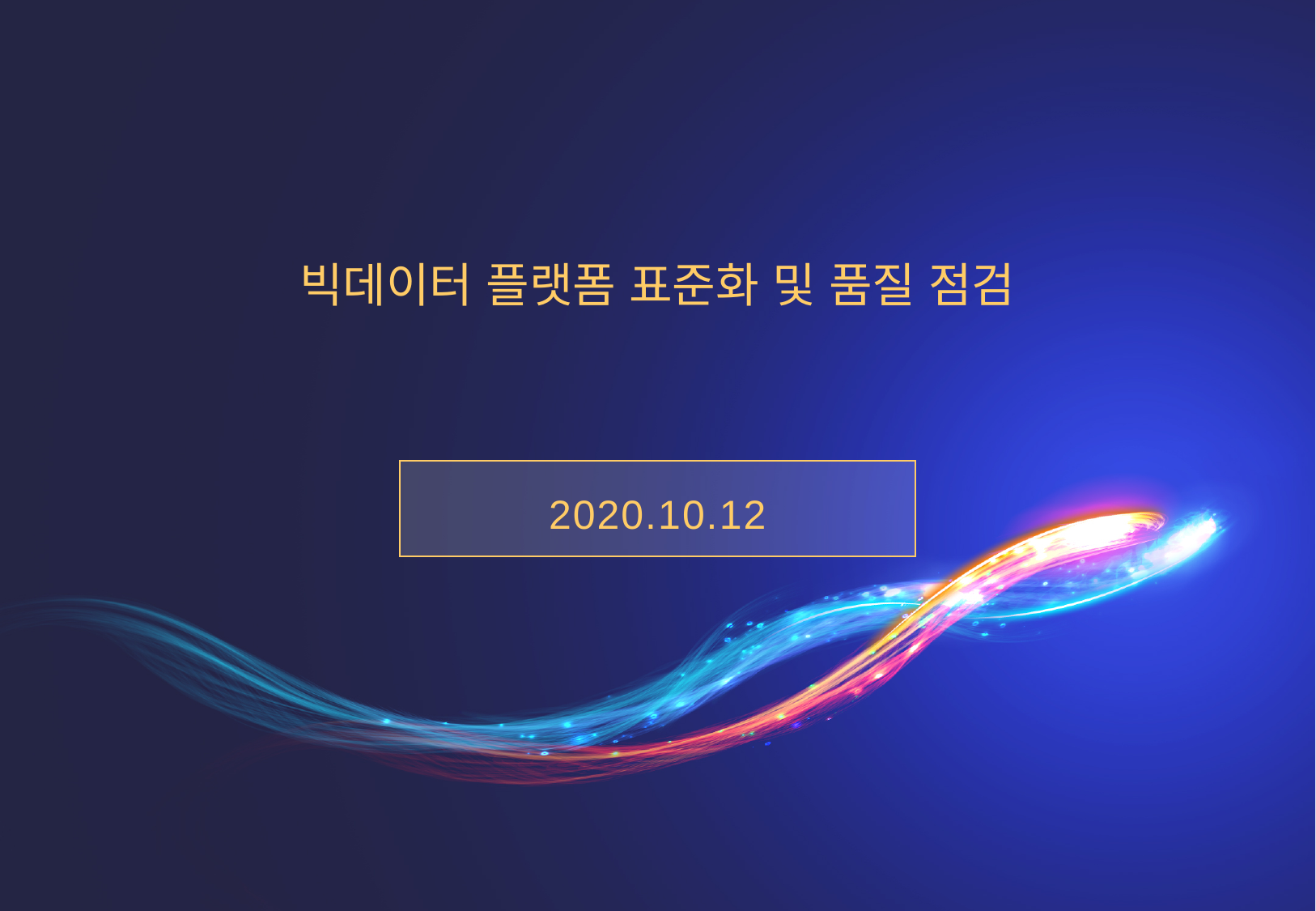

빅데이터 플랫폼 표준화 및 품질 점검
1차 품질 측정 결과

2020.10.12